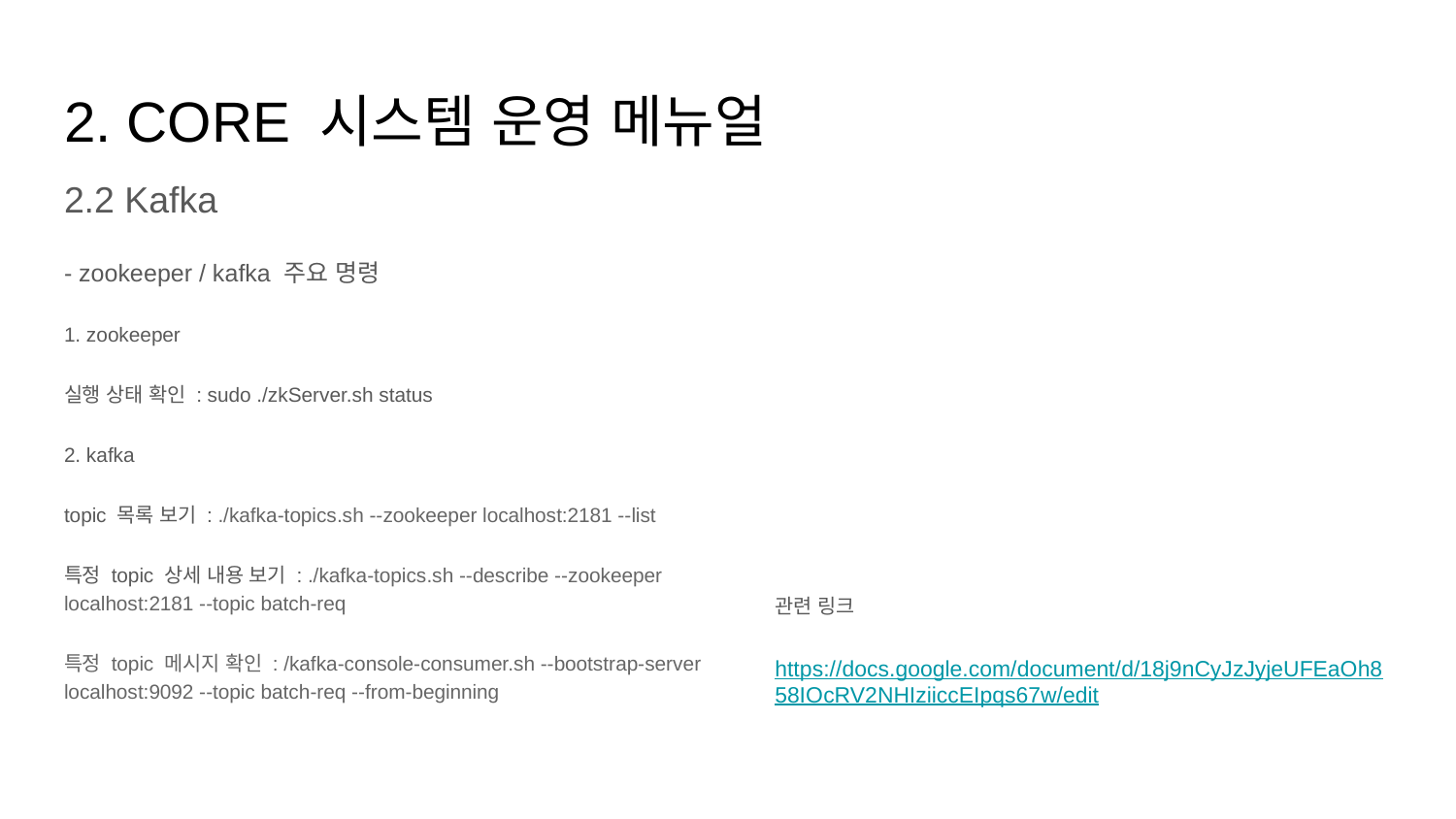

# 2. CORE 시스템 운영 메뉴얼
2.2 Kafka
- zookeeper / kafka 주요 명령
1. zookeeper
실행 상태 확인 : sudo ./zkServer.sh status
2. kafka
topic 목록 보기 : ./kafka-topics.sh --zookeeper localhost:2181 --list
특정 topic 상세 내용 보기 : ./kafka-topics.sh --describe --zookeeper localhost:2181 --topic batch-req
특정 topic 메시지 확인 : /kafka-console-consumer.sh --bootstrap-server localhost:9092 --topic batch-req --from-beginning
관련 링크
https://docs.google.com/document/d/18j9nCyJzJyjeUFEaOh858IOcRV2NHIziiccEIpqs67w/edit